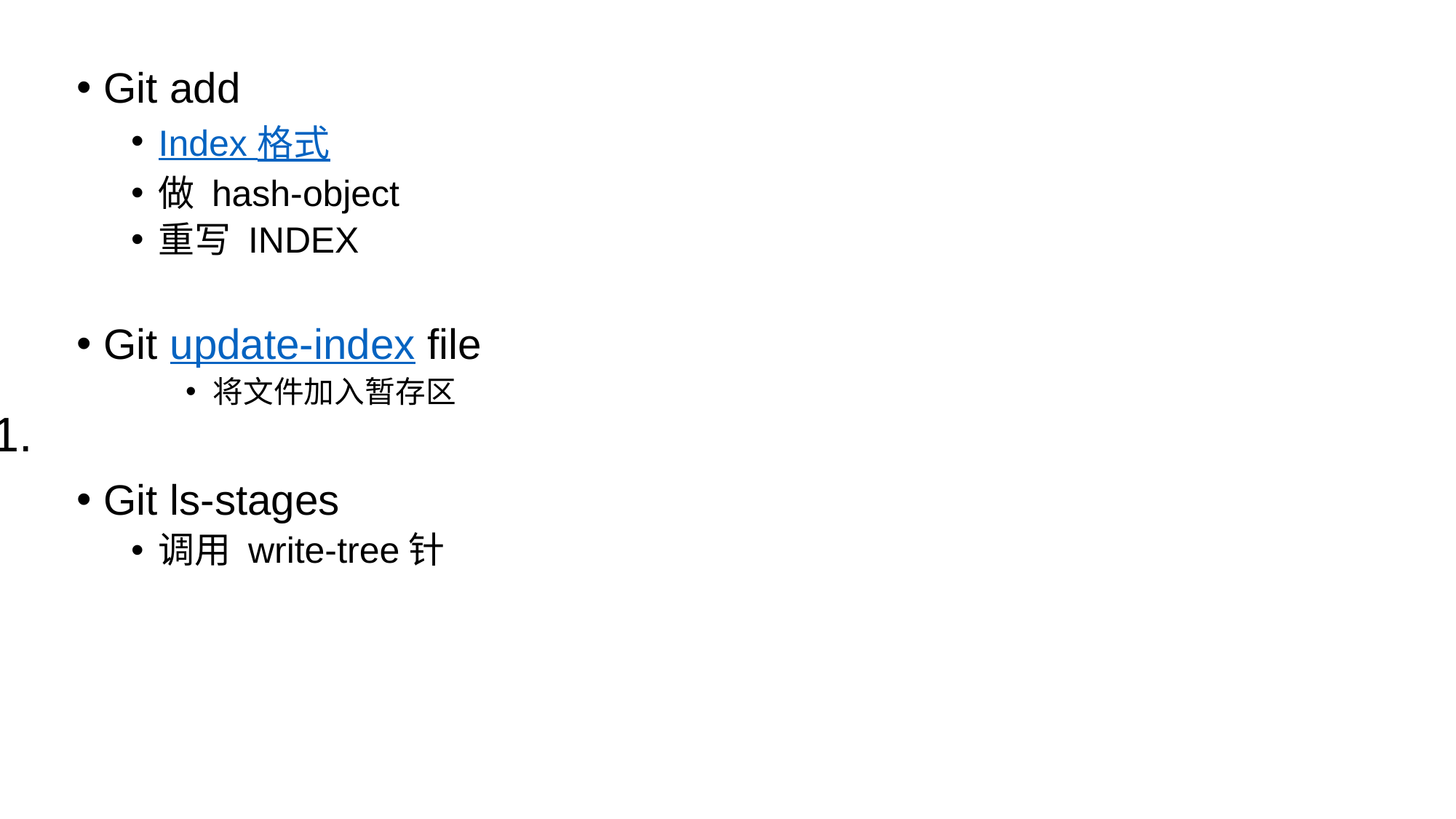

Git add
Index 格式
做 hash-object
重写 INDEX

Git update-index file
将文件加入暂存区

Git ls-stages
调用 write-tree针

1.